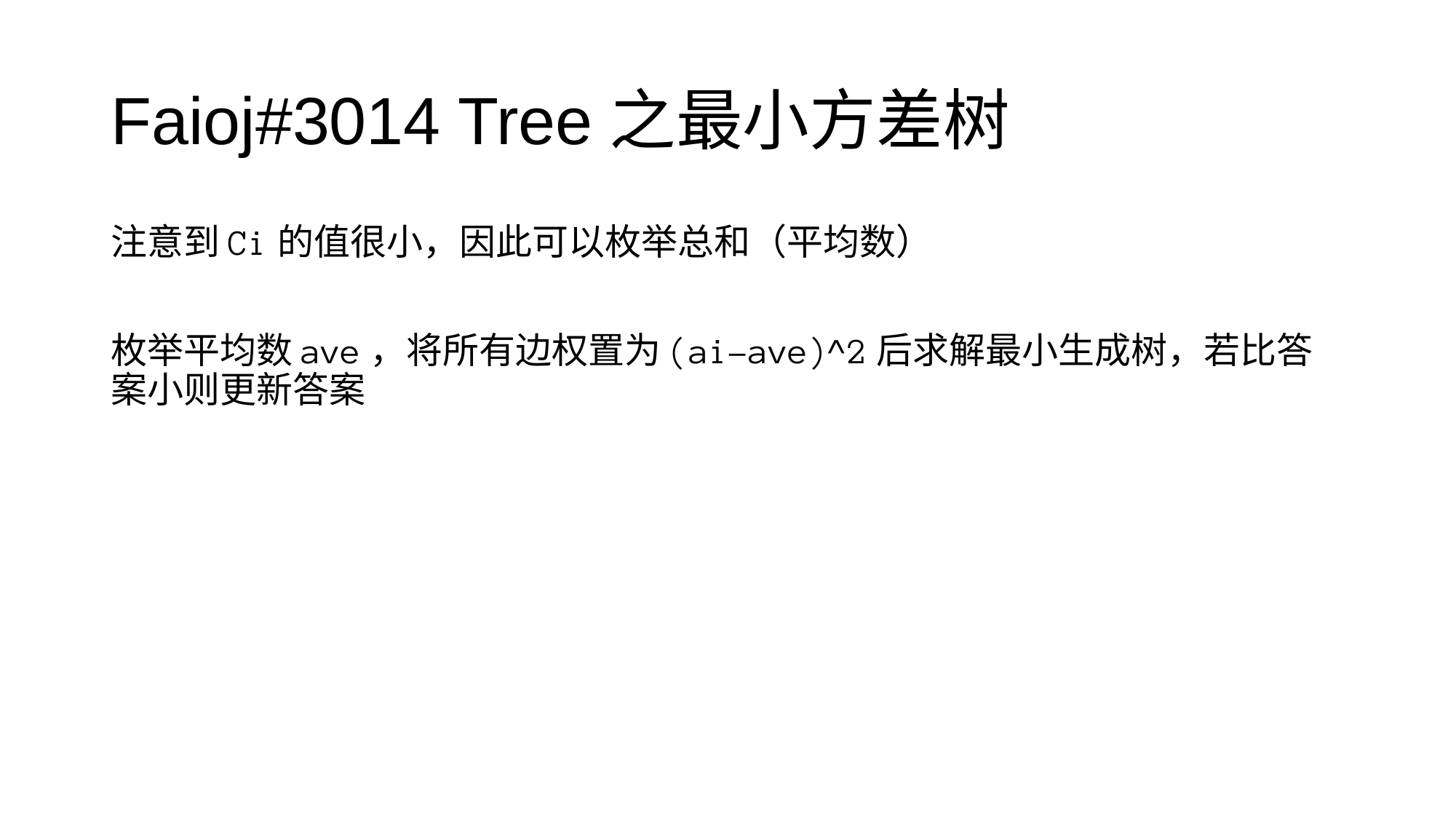

# Faioj#3014 Tree之最小方差树
注意到Ci的值很小，因此可以枚举总和（平均数）

枚举平均数ave，将所有边权置为(ai-ave)^2后求解最小生成树，若比答案小则更新答案